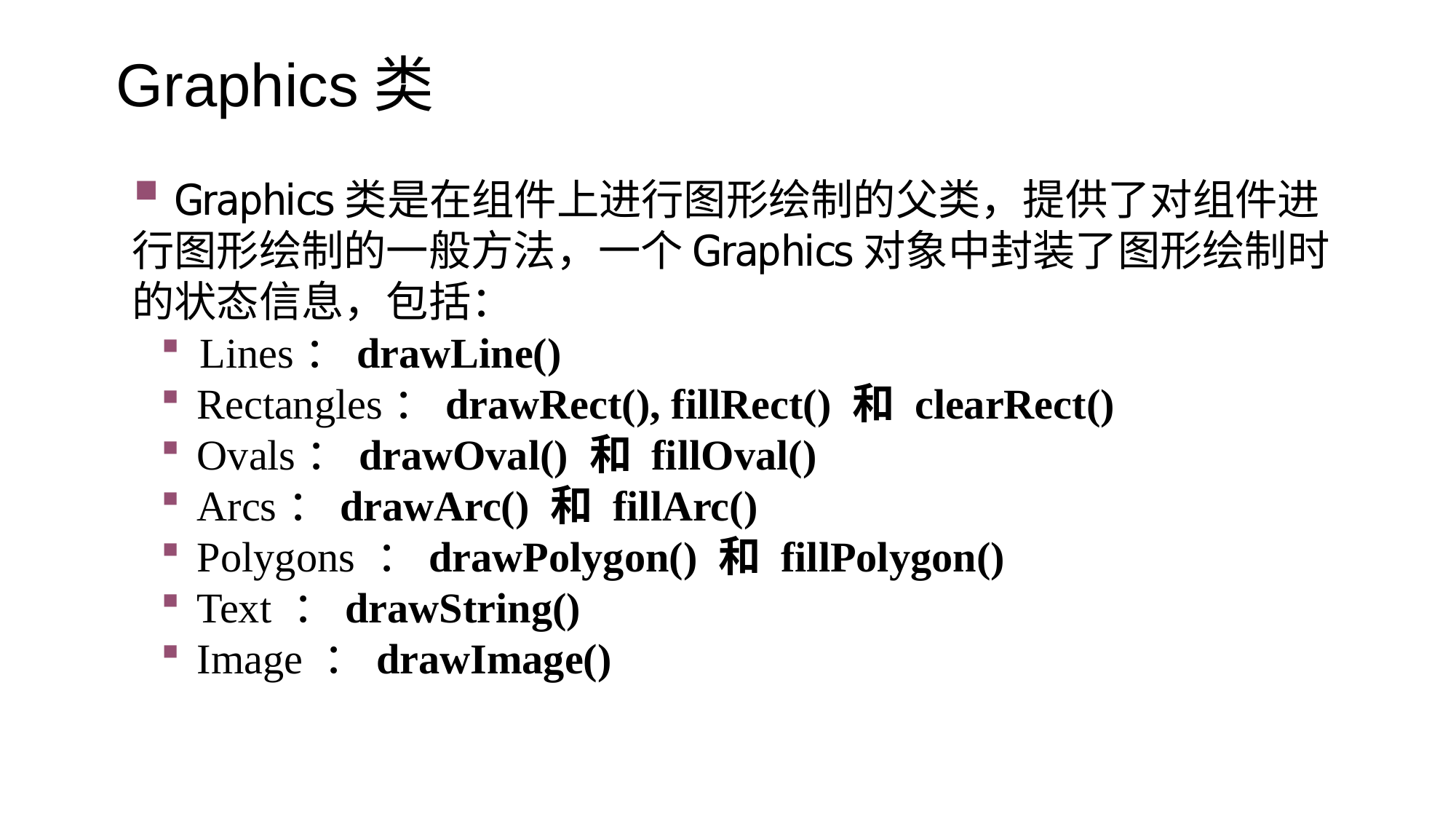

Graphics类
 Graphics类是在组件上进行图形绘制的父类，提供了对组件进行图形绘制的一般方法，一个Graphics对象中封装了图形绘制时的状态信息，包括：
 Lines：drawLine()
 Rectangles：drawRect(), fillRect() 和 clearRect()
 Ovals：drawOval() 和 fillOval()
 Arcs：drawArc() 和 fillArc()
 Polygons ：drawPolygon() 和 fillPolygon()
 Text ：drawString()
 Image ：drawImage()